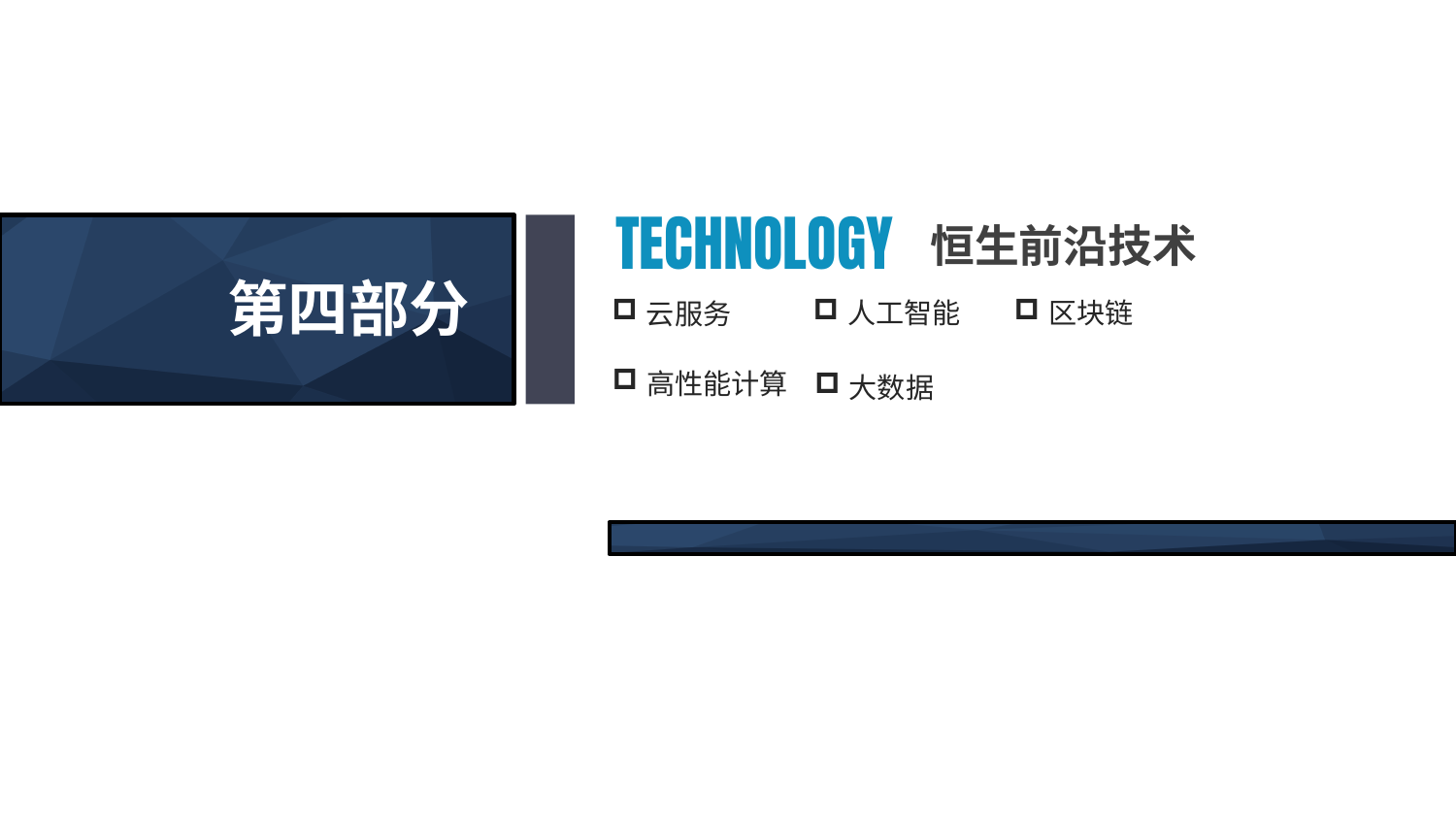

TECHNOLOGY
恒生前沿技术

第四部分
人工智能
区块链
云服务
高性能计算
大数据